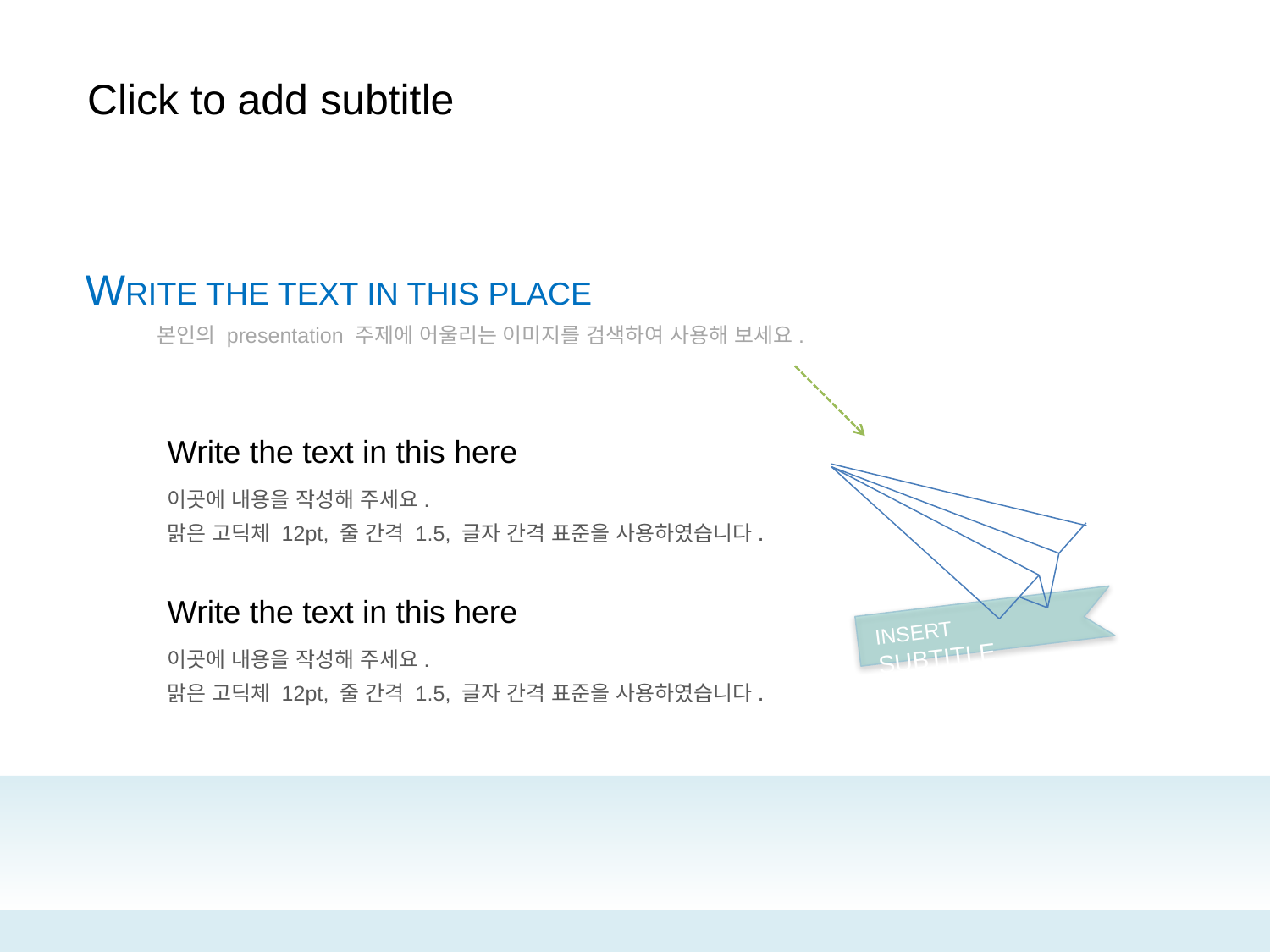

Click to add subtitle
WRITE THE TEXT IN THIS PLACE
본인의 presentation 주제에 어울리는 이미지를 검색하여 사용해 보세요.
Write the text in this here
이곳에 내용을 작성해 주세요.
맑은 고딕체 12pt, 줄 간격 1.5, 글자 간격 표준을 사용하였습니다.
Write the text in this here
이곳에 내용을 작성해 주세요.
맑은 고딕체 12pt, 줄 간격 1.5, 글자 간격 표준을 사용하였습니다.

INSERT  SUBTITLE